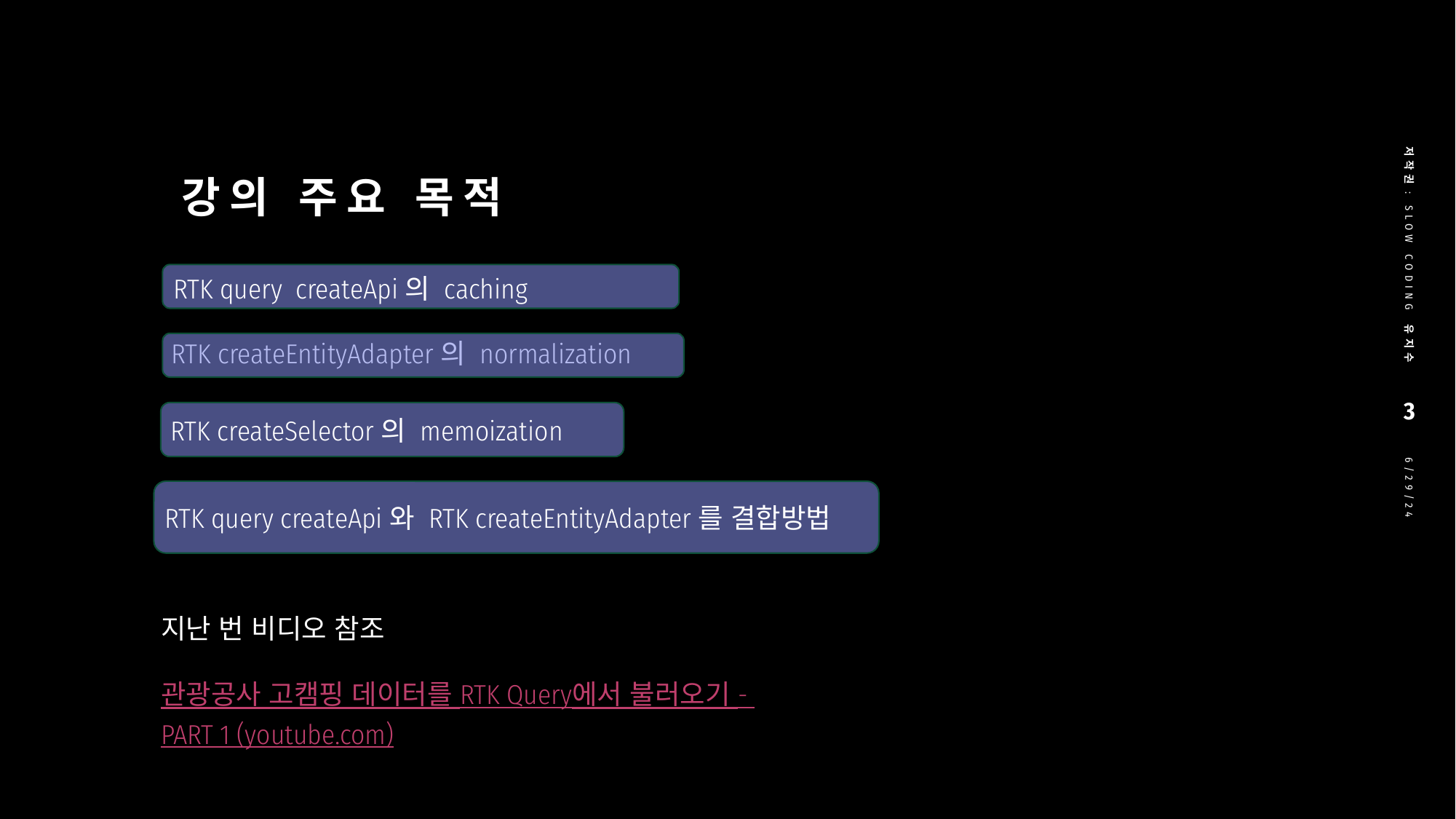

# 강의 주요 목적
저작권: Slow Coding 유지수

RTK query  createApi의 caching
RTK createEntityAdapter의 normalization

3

RTK createSelector의 memoization

RTK query createApi와 RTK createEntityAdapter를 결합방법
6/29/24
지난 번 비디오 참조

관광공사 고캠핑 데이터를 RTK Query에서 불러오기 - PART 1 (youtube.com)